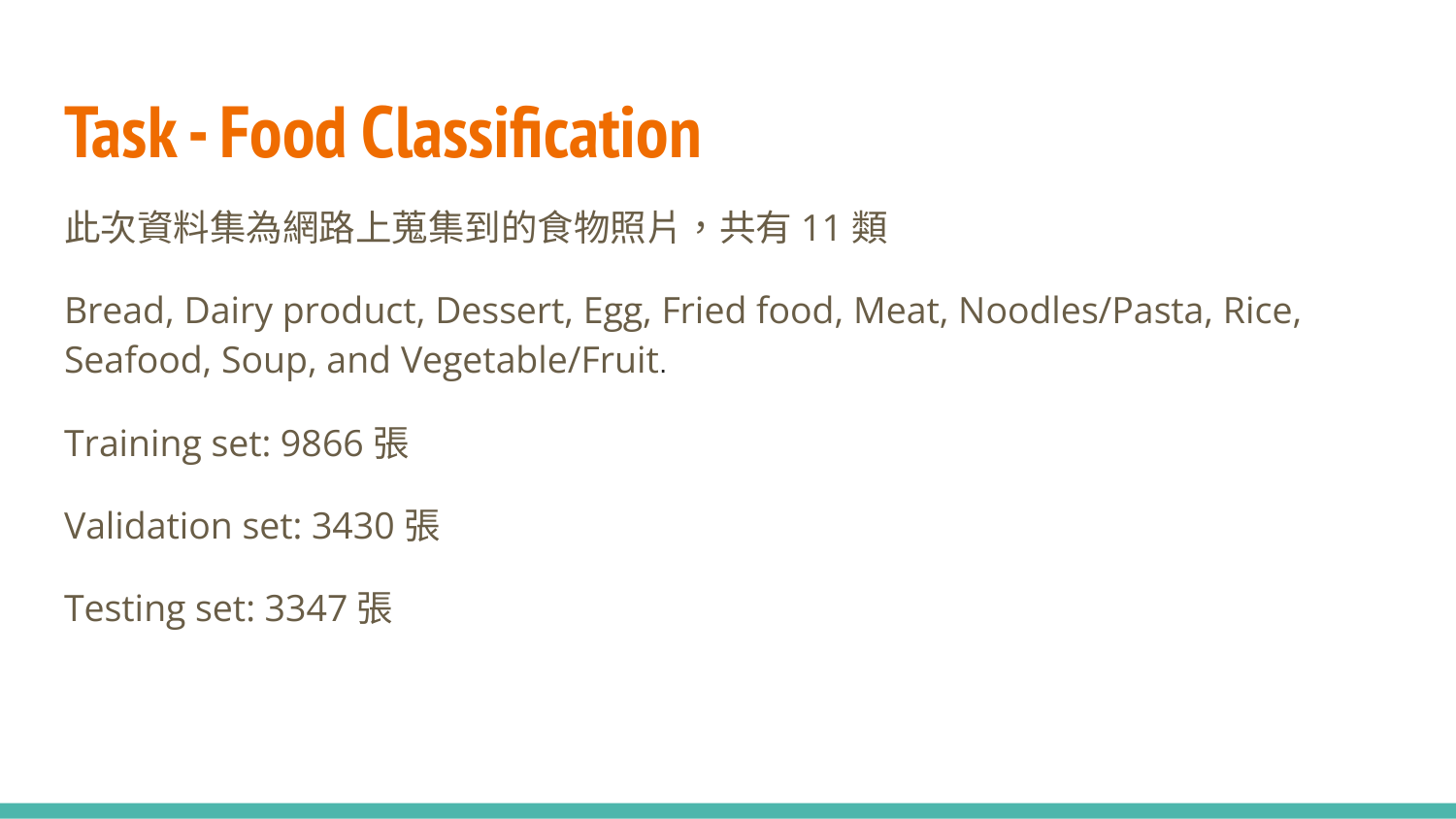

# Task - Food Classification
此次資料集為網路上蒐集到的食物照片，共有11類
Bread, Dairy product, Dessert, Egg, Fried food, Meat, Noodles/Pasta, Rice, Seafood, Soup, and Vegetable/Fruit.
Training set: 9866張
Validation set: 3430張
Testing set: 3347張